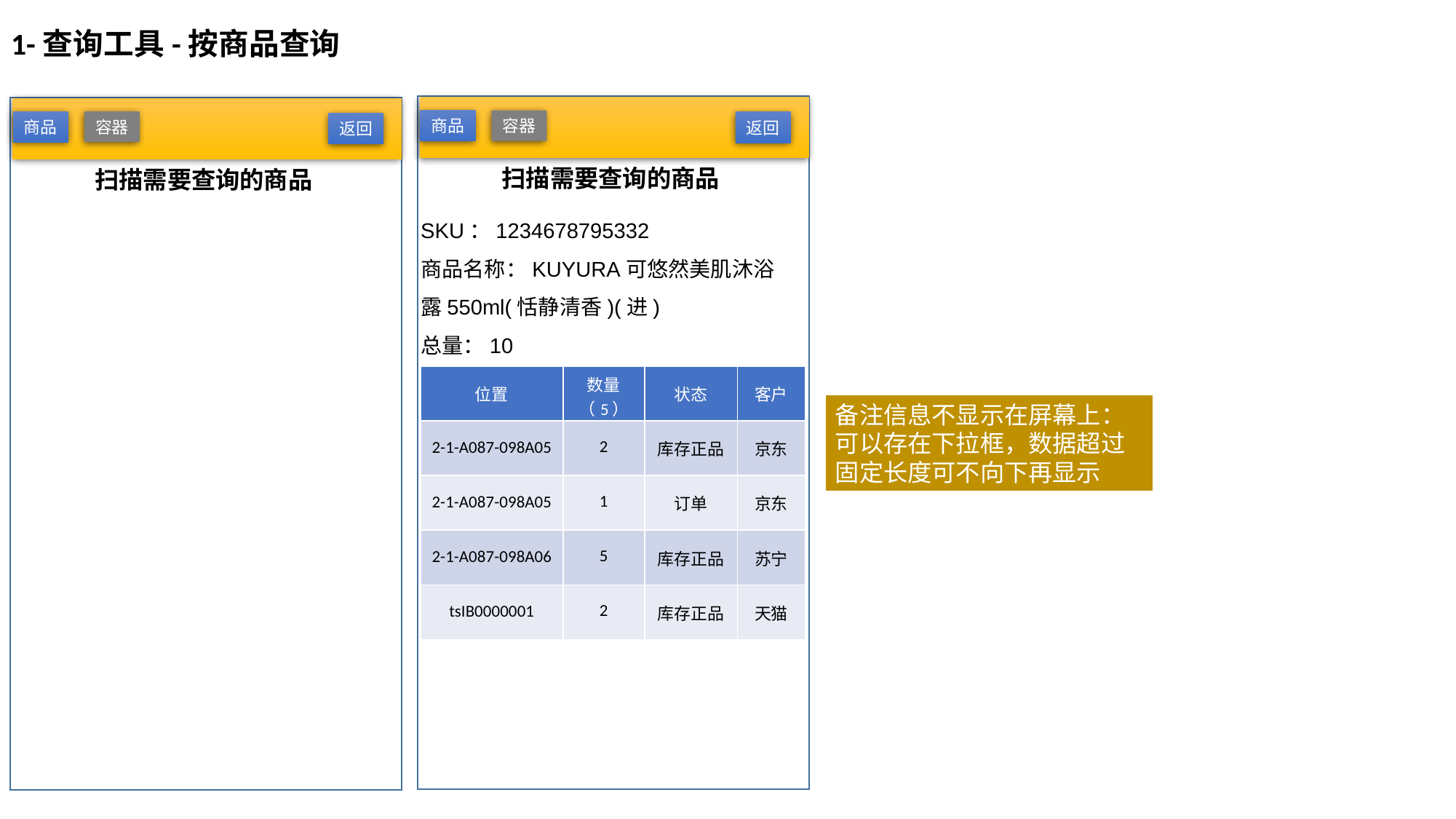

# 1-查询工具-按商品查询

商品
容器
商品
容器
返回
返回
扫描需要查询的商品
扫描需要查询的商品
SKU：1234678795332
商品名称：KUYURA可悠然美肌沐浴露550ml(恬静清香)(进)
总量：10
| 位置 | 数量（5） | 状态 | 客户 |
| --- | --- | --- | --- |
| 2-1-A087-098A05 | 2 | 库存正品 | 京东 |
| 2-1-A087-098A05 | 1 | 订单 | 京东 |
| 2-1-A087-098A06 | 5 | 库存正品 | 苏宁 |
| tsIB0000001 | 2 | 库存正品 | 天猫 |
备注信息不显示在屏幕上：可以存在下拉框，数据超过固定长度可不向下再显示